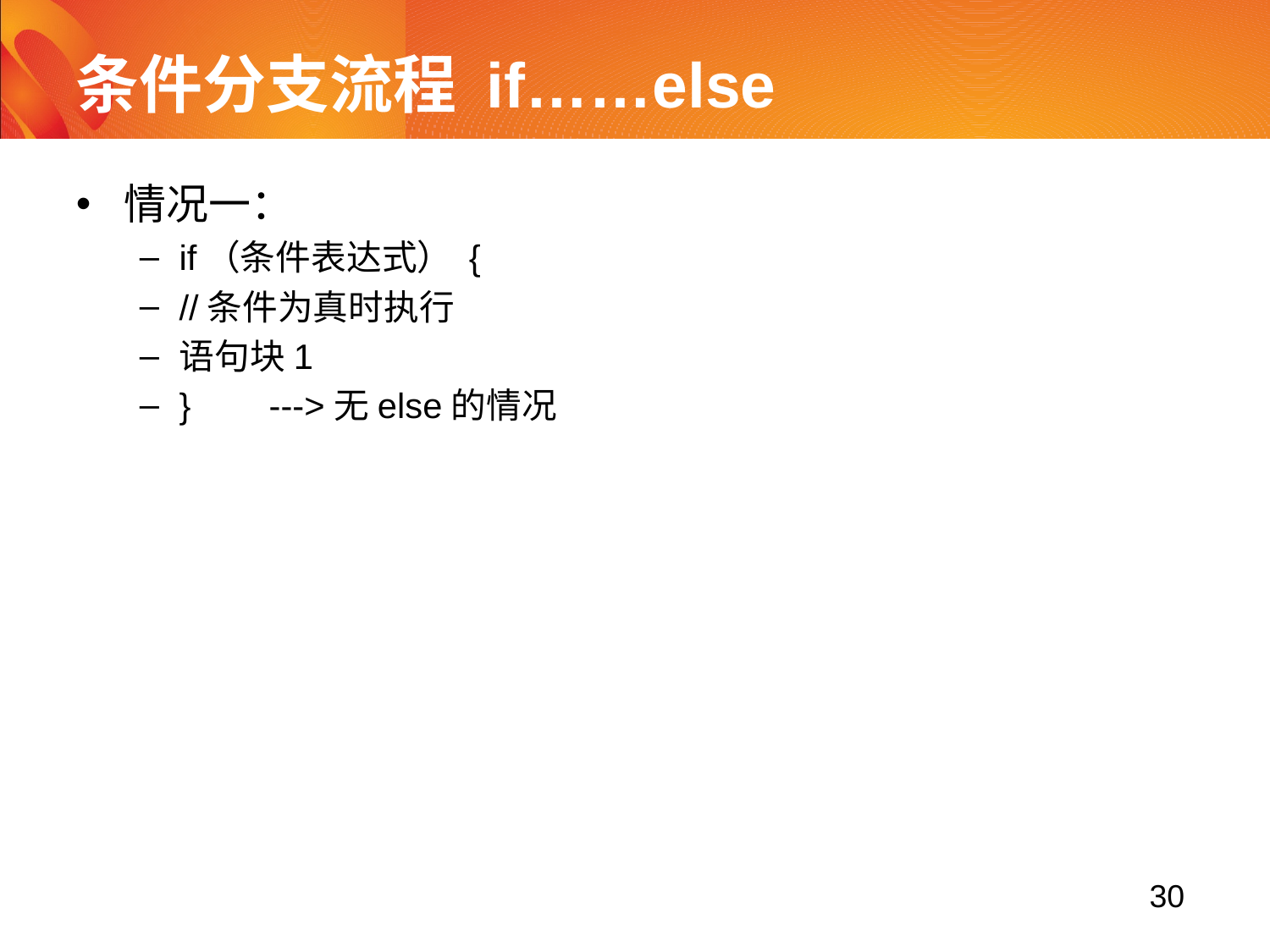

# 条件分支流程 if……else
情况一：
if（条件表达式） {
//条件为真时执行
语句块1
}        --->无else的情况